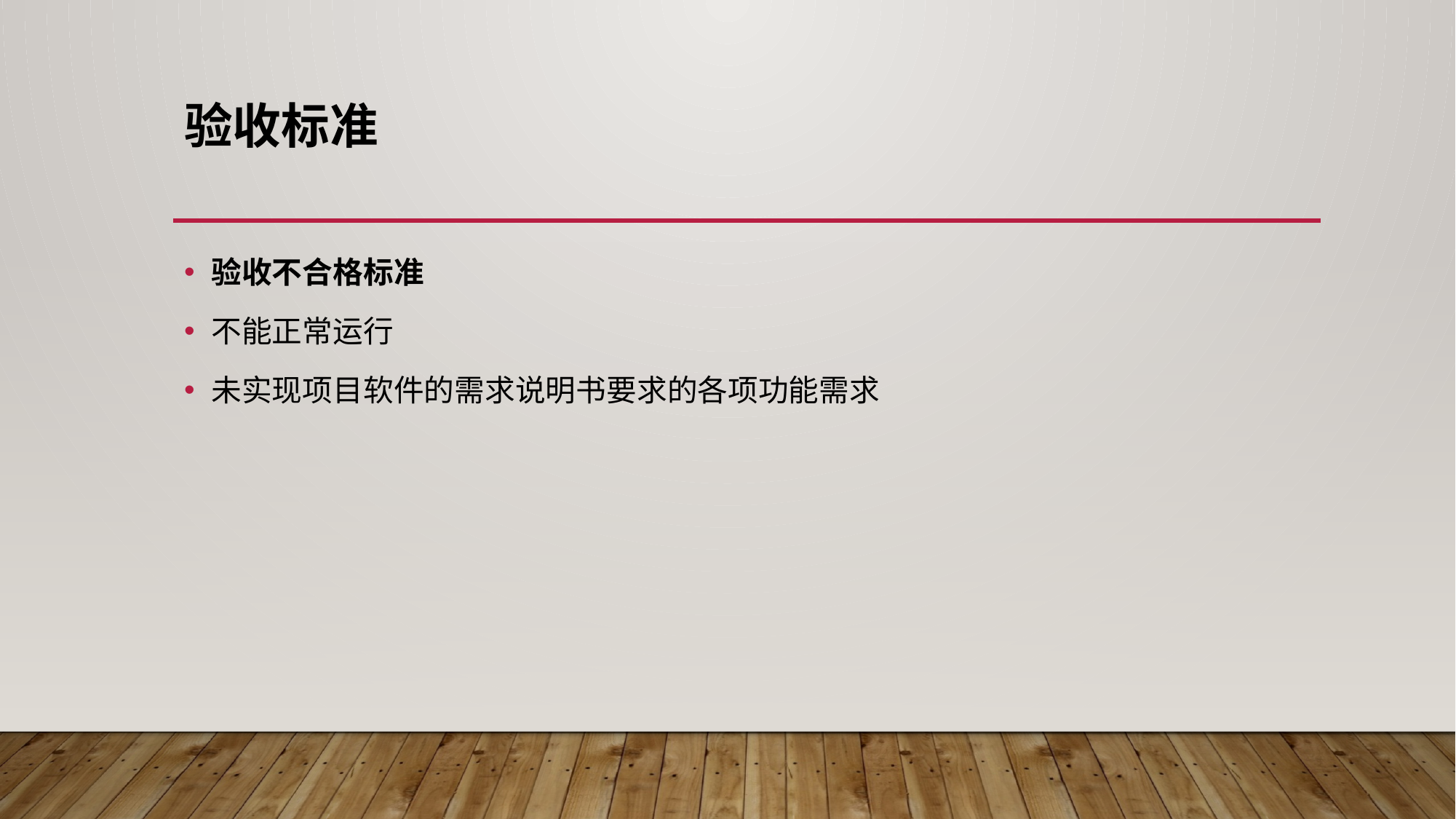

# 验收标准
验收不合格标准
不能正常运行
未实现项目软件的需求说明书要求的各项功能需求